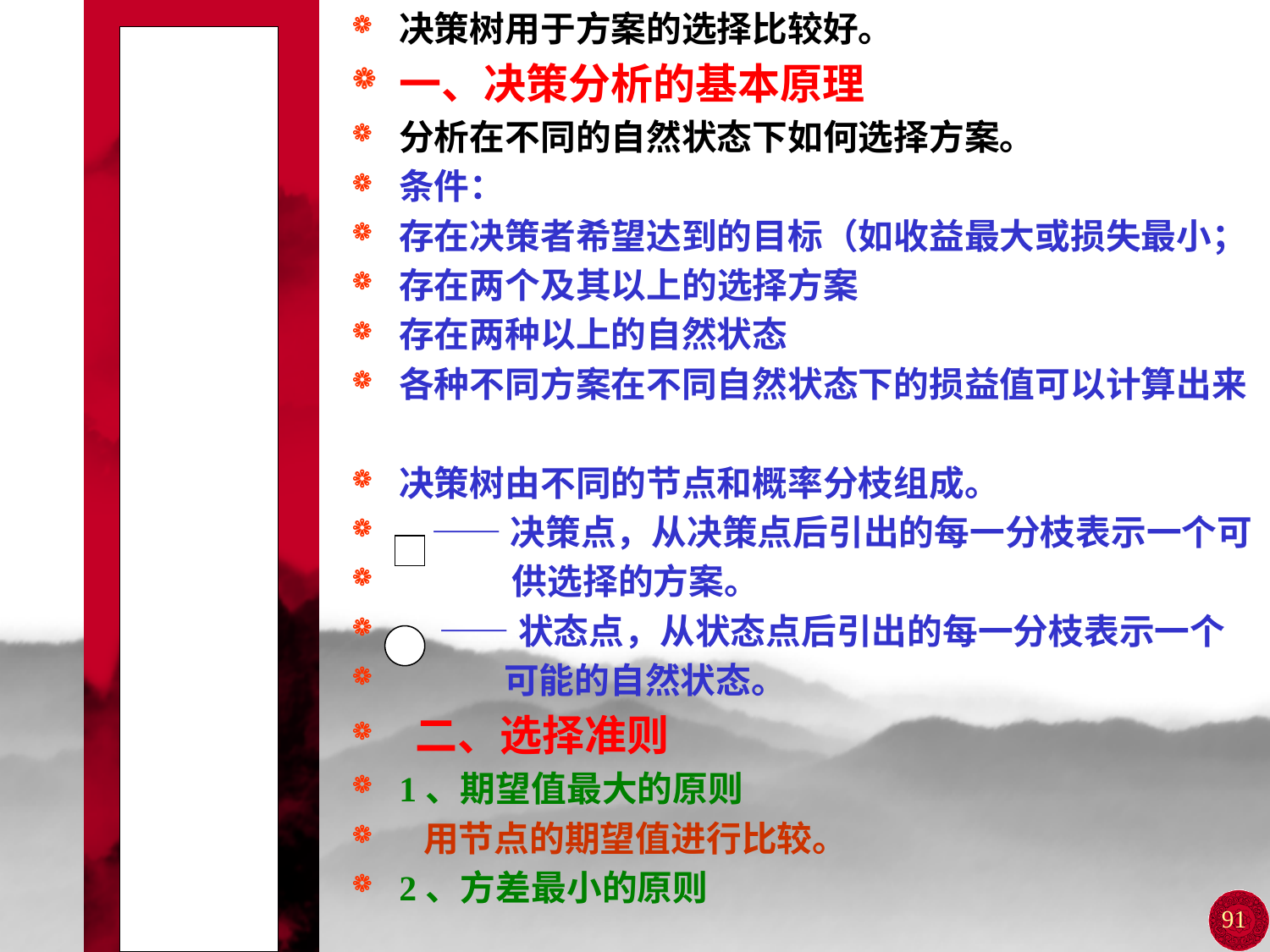

决策树用于方案的选择比较好。
一、决策分析的基本原理
分析在不同的自然状态下如何选择方案。
条件：
存在决策者希望达到的目标（如收益最大或损失最小；
存在两个及其以上的选择方案
存在两种以上的自然状态
各种不同方案在不同自然状态下的损益值可以计算出来

决策树由不同的节点和概率分枝组成。
    ——决策点，从决策点后引出的每一分枝表示一个可
             供选择的方案。
     ——状态点，从状态点后引出的每一分枝表示一个
            可能的自然状态。
 二、选择准则
1、期望值最大的原则
  用节点的期望值进行比较。
2、方差最小的原则
# 第四节     决策树分析法

91